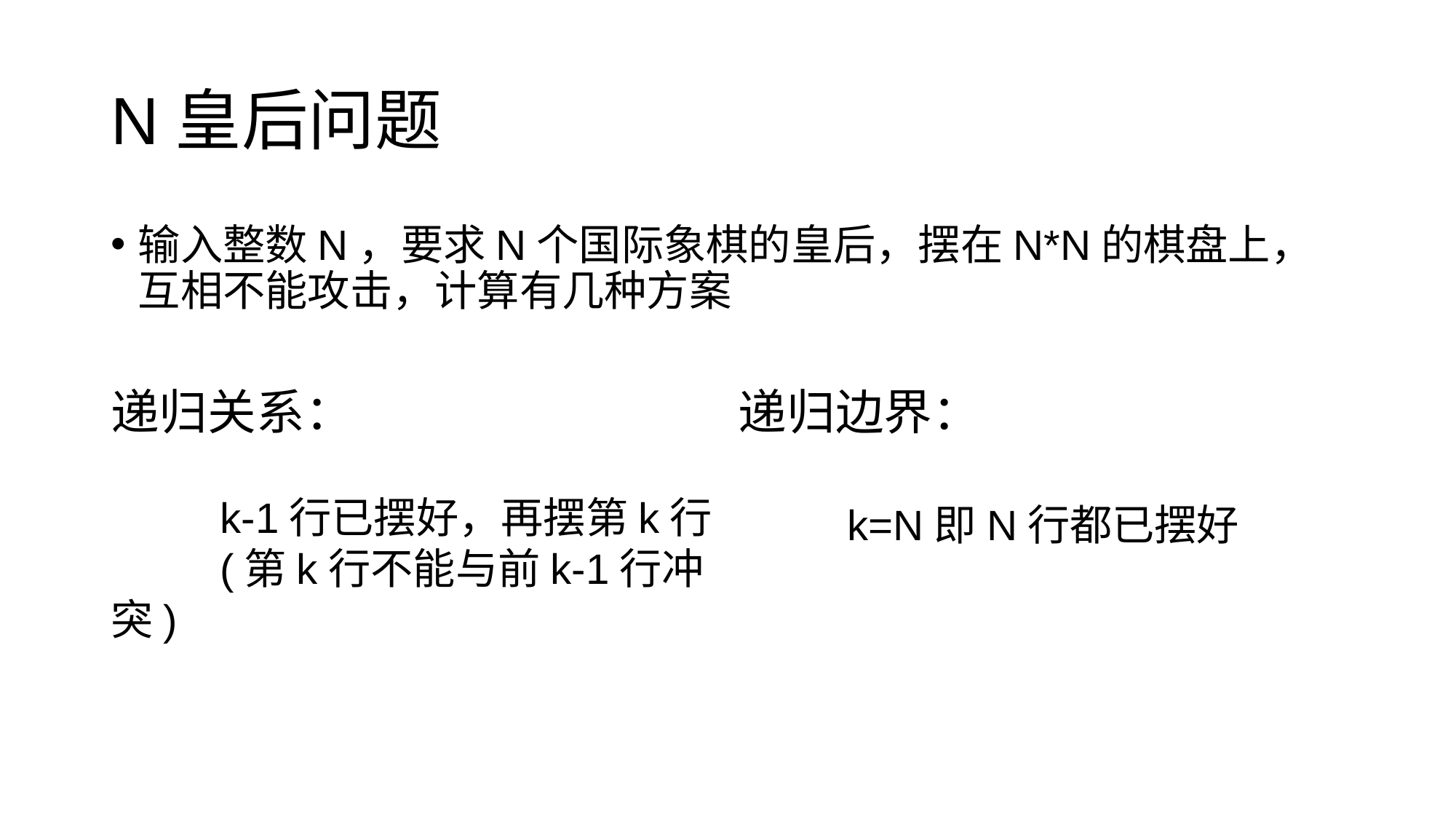

# N皇后问题
输入整数N，要求N个国际象棋的皇后，摆在N*N的棋盘上，互相不能攻击，计算有几种方案
递归关系：

	k-1行已摆好，再摆第k行
	(第k行不能与前k-1行冲突)
递归边界：

	k=N即N行都已摆好